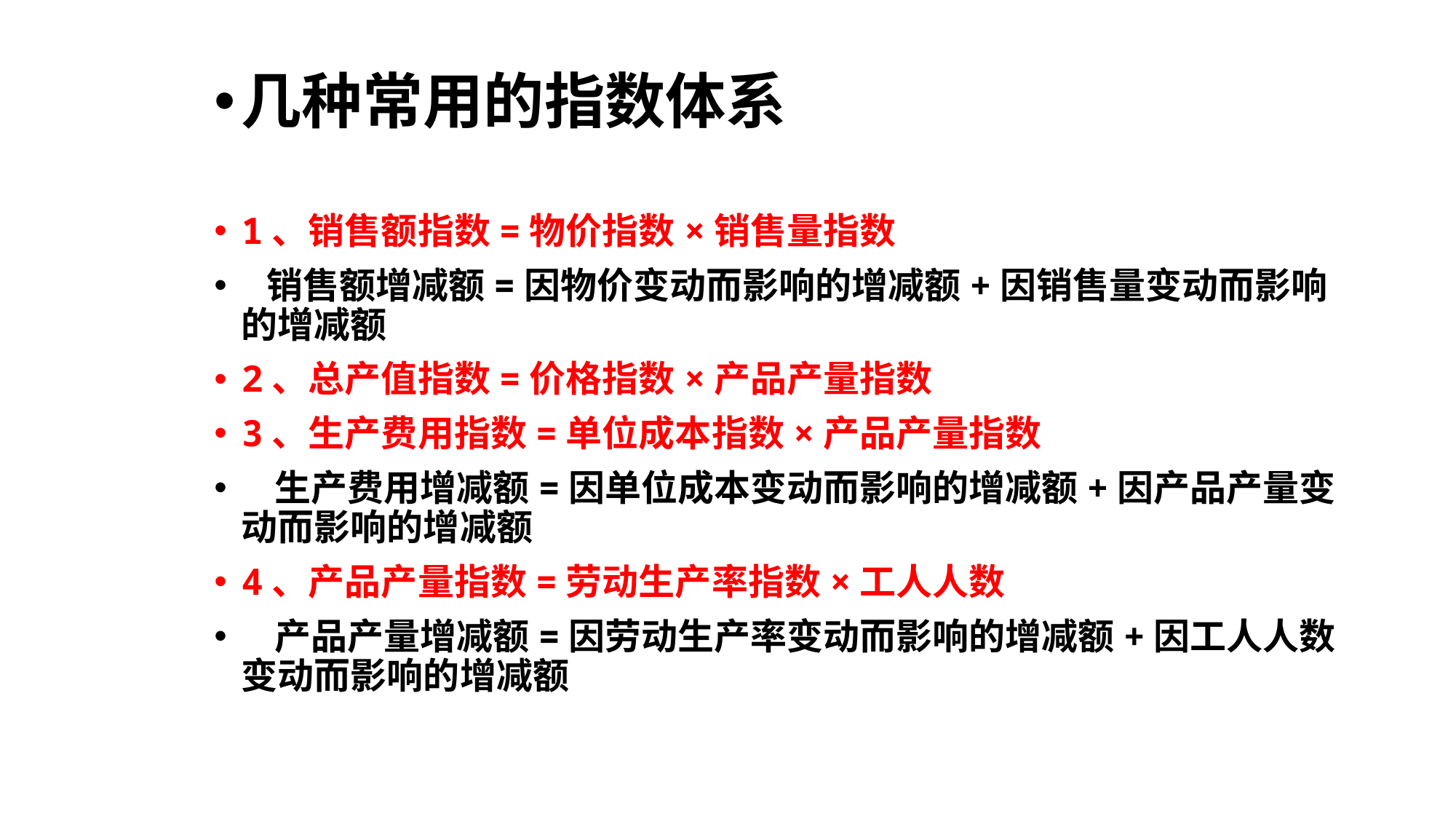

几种常用的指数体系

1、销售额指数=物价指数×销售量指数
  销售额增减额=因物价变动而影响的增减额+因销售量变动而影响的增减额
2、总产值指数=价格指数×产品产量指数
3、生产费用指数=单位成本指数×产品产量指数
   生产费用增减额=因单位成本变动而影响的增减额+因产品产量变动而影响的增减额
4、产品产量指数=劳动生产率指数×工人人数
   产品产量增减额=因劳动生产率变动而影响的增减额+因工人人数变动而影响的增减额